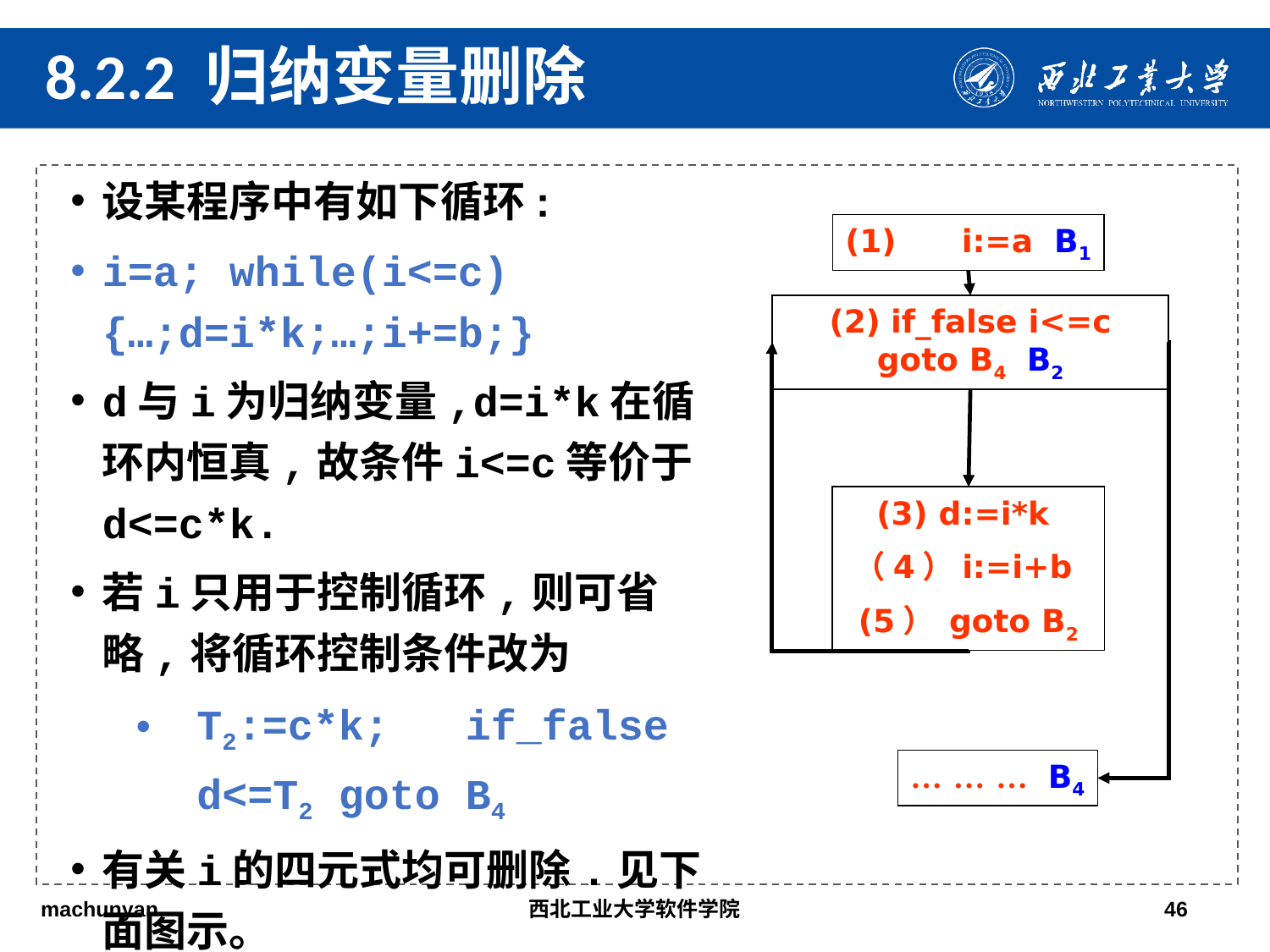

8.2.2 归纳变量删除
设某程序中有如下循环:
i=a; while(i<=c) {…;d=i*k;…;i+=b;}
d与i为归纳变量,d=i*k在循环内恒真,故条件i<=c等价于d<=c*k.
若i只用于控制循环,则可省略,将循环控制条件改为
T2:=c*k;   if_false d<=T2 goto B4
有关i的四元式均可删除.见下面图示。
(1)      i:=a  B1
(2) if_false i<=c goto B4  B2
(3) d:=i*k
（4）i:=i+b
(5） goto B2
… … …  B4